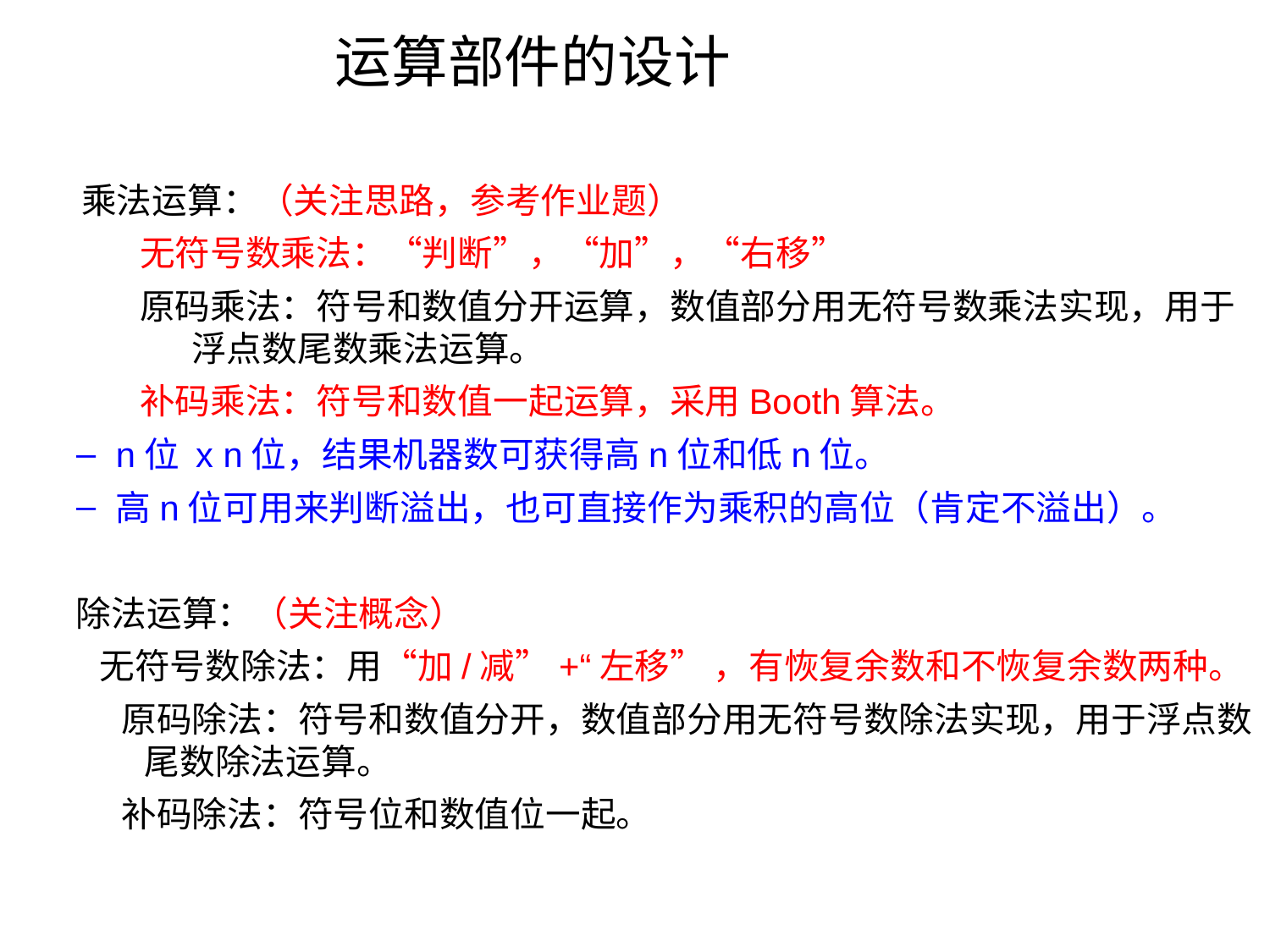

# 运算部件的设计

乘法运算：（关注思路，参考作业题）
无符号数乘法：“判断”，“加”，“右移”
原码乘法：符号和数值分开运算，数值部分用无符号数乘法实现，用于浮点数尾数乘法运算。
补码乘法：符号和数值一起运算，采用Booth算法。
n位 x n位，结果机器数可获得高n位和低n位。
高n位可用来判断溢出，也可直接作为乘积的高位（肯定不溢出）。

       除法运算：（关注概念）
          无符号数除法：用“加/减”+“左移” ，有恢复余数和不恢复余数两种。
    原码除法：符号和数值分开，数值部分用无符号数除法实现，用于浮点数尾数除法运算。
    补码除法：符号位和数值位一起。